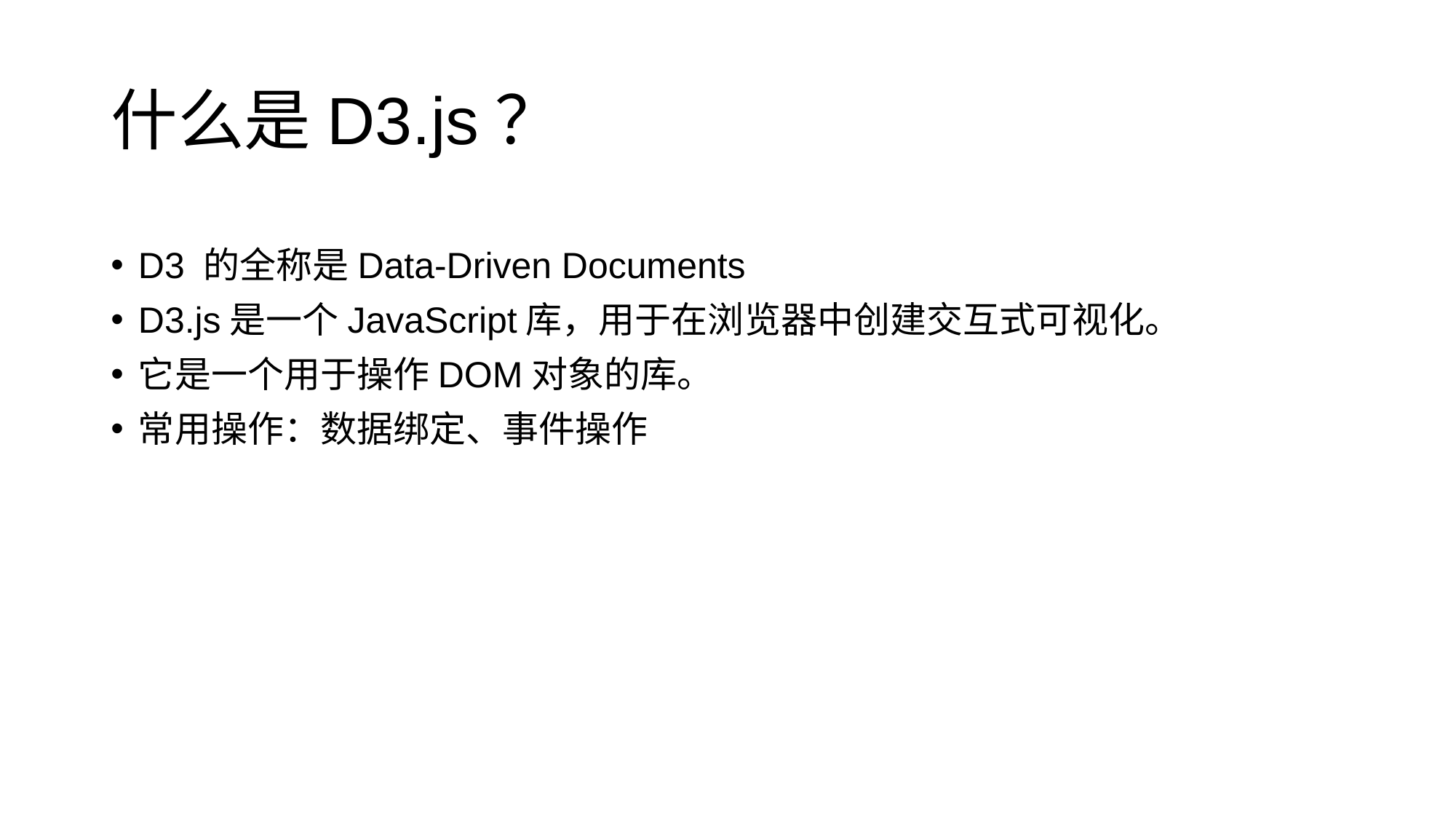

# 什么是D3.js？
D3 的全称是Data-Driven Documents
D3.js是一个JavaScript库，用于在浏览器中创建交互式可视化。
它是一个用于操作DOM对象的库。
常用操作：数据绑定、事件操作